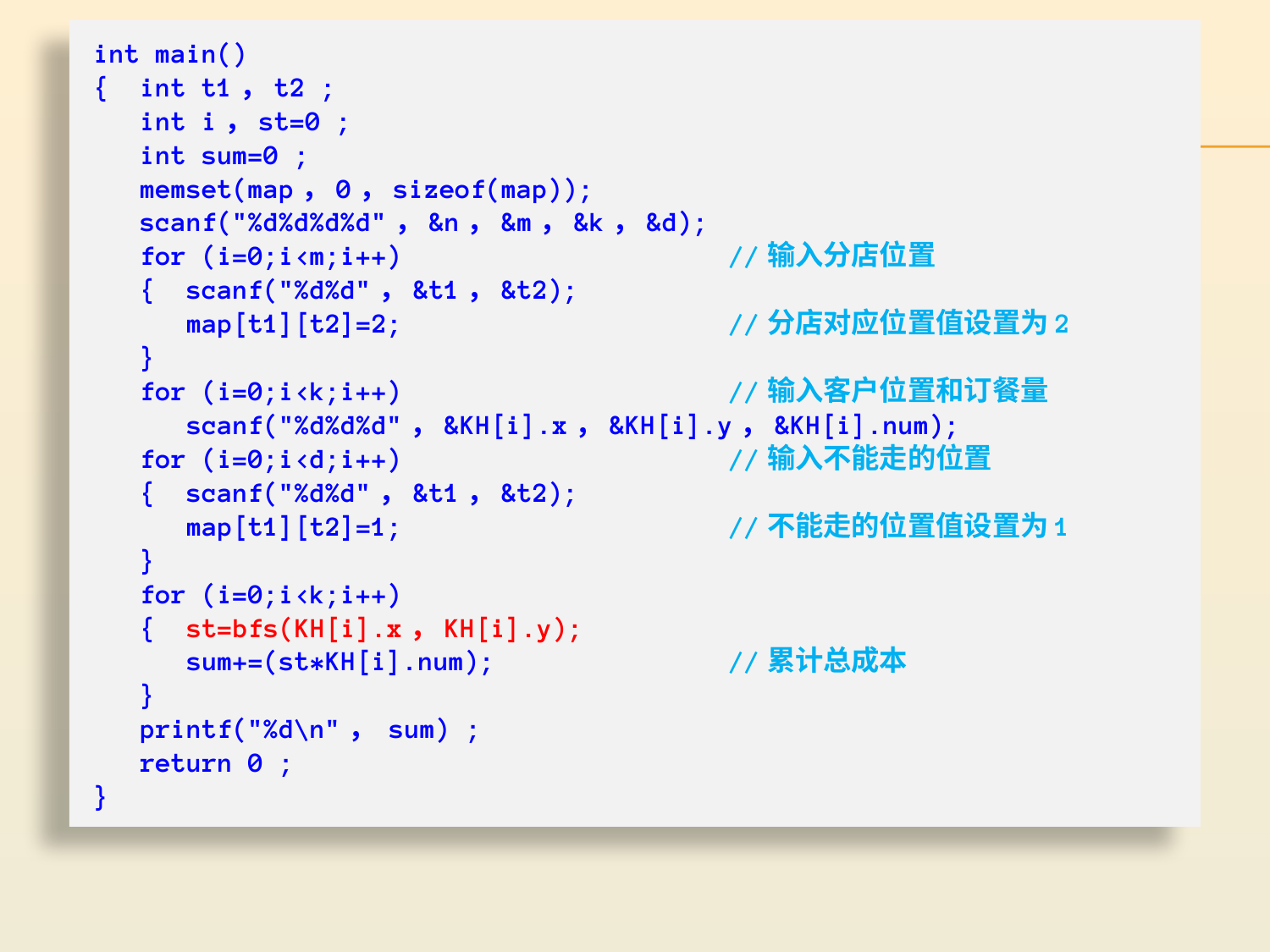

int main()
{  int t1，t2 ;
   int i，st=0 ;
   int sum=0 ;
   memset(map，0，sizeof(map));
   scanf("%d%d%d%d"，&n，&m，&k，&d);
   for (i=0;i<m;i++)			//输入分店位置
   {  scanf("%d%d"，&t1，&t2);
      map[t1][t2]=2;			//分店对应位置值设置为2
   }
   for (i=0;i<k;i++)			//输入客户位置和订餐量
      scanf("%d%d%d"，&KH[i].x，&KH[i].y，&KH[i].num);
   for (i=0;i<d;i++)			//输入不能走的位置
   {  scanf("%d%d"，&t1，&t2);
      map[t1][t2]=1;			//不能走的位置值设置为1
   }
   for (i=0;i<k;i++)
   {  st=bfs(KH[i].x，KH[i].y);
      sum+=(st*KH[i].num);		//累计总成本
   }
   printf("%d\n"， sum) ;
   return 0 ;
}